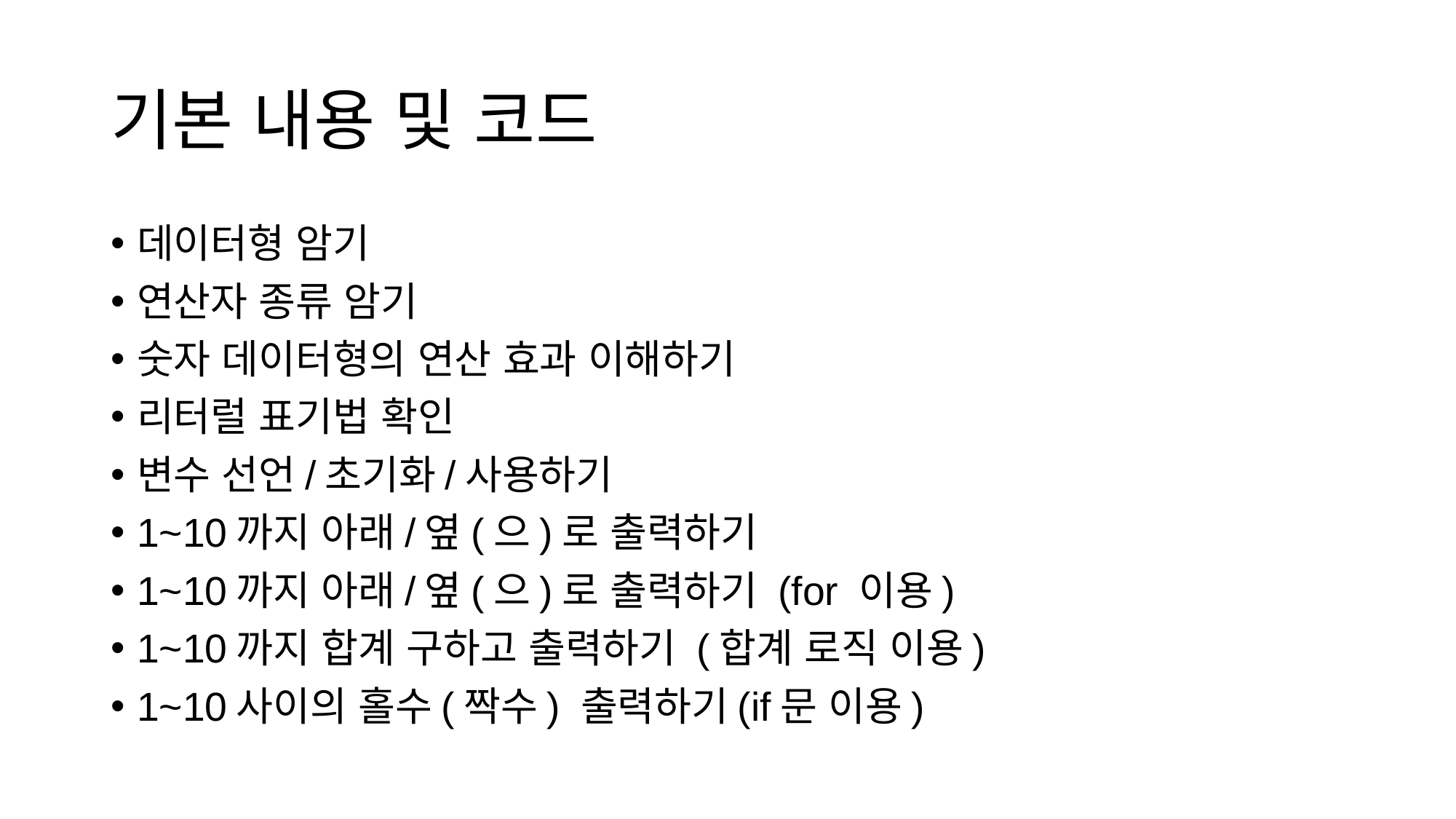

# 기본 내용 및 코드
데이터형 암기
연산자 종류 암기
숫자 데이터형의 연산 효과 이해하기
리터럴 표기법 확인
변수 선언/초기화/사용하기
1~10까지 아래/옆(으)로 출력하기
1~10까지 아래/옆(으)로 출력하기 (for 이용)
1~10까지 합계 구하고 출력하기 (합계 로직 이용)
1~10사이의 홀수(짝수) 출력하기(if문 이용)